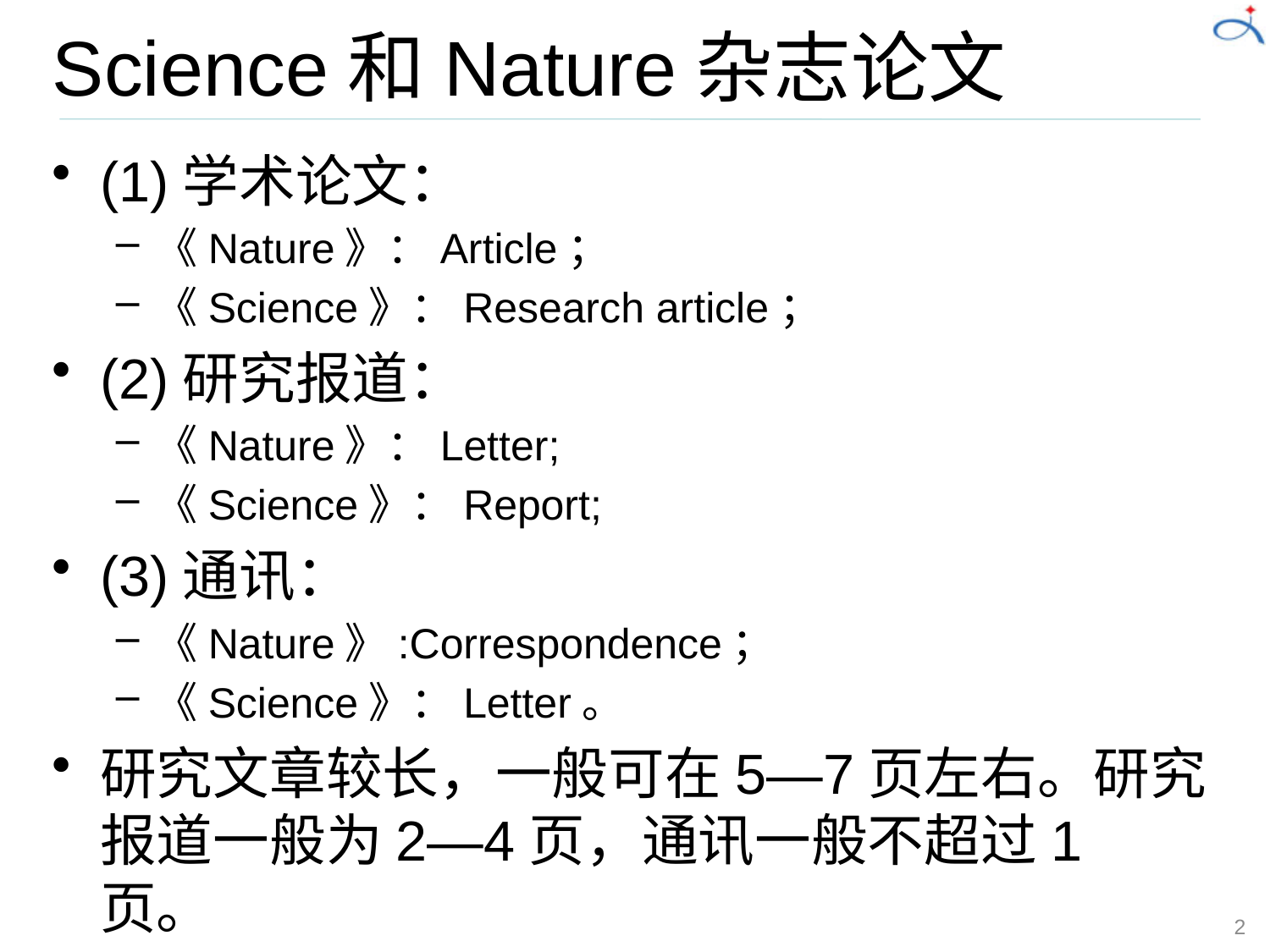

# Science和Nature杂志论文
(1)学术论文：
《Nature》：Article；
《Science》：Research article；
(2)研究报道：
《Nature》：Letter;
《Science》：Report;
(3)通讯：
《Nature》:Correspondence；
《Science》：Letter。
研究文章较长，一般可在5—7页左右。研究报道一般为2—4页，通讯一般不超过1页。
2